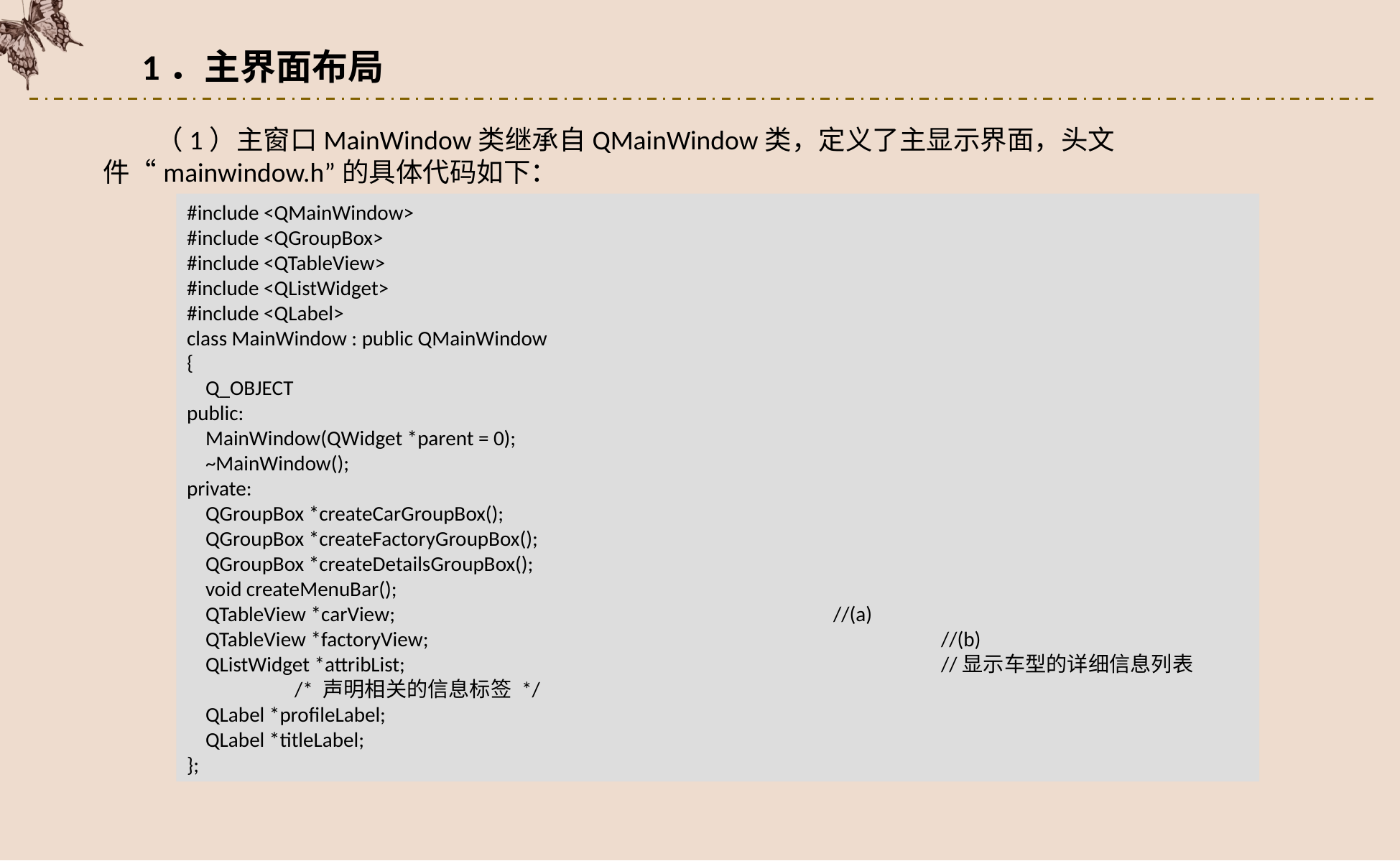

1．主界面布局
（1）主窗口MainWindow类继承自QMainWindow类，定义了主显示界面，头文件“mainwindow.h”的具体代码如下：
#include <QMainWindow>
#include <QGroupBox>
#include <QTableView>
#include <QListWidget>
#include <QLabel>
class MainWindow : public QMainWindow
{
    Q_OBJECT
public:
    MainWindow(QWidget *parent = 0);
    ~MainWindow();
private:
    QGroupBox *createCarGroupBox();
    QGroupBox *createFactoryGroupBox();
    QGroupBox *createDetailsGroupBox();
    void createMenuBar();
    QTableView *carView;					//(a)
    QTableView *factoryView;					//(b)
    QListWidget *attribList;					//显示车型的详细信息列表
	/* 声明相关的信息标签 */
    QLabel *profileLabel;
    QLabel *titleLabel;
};